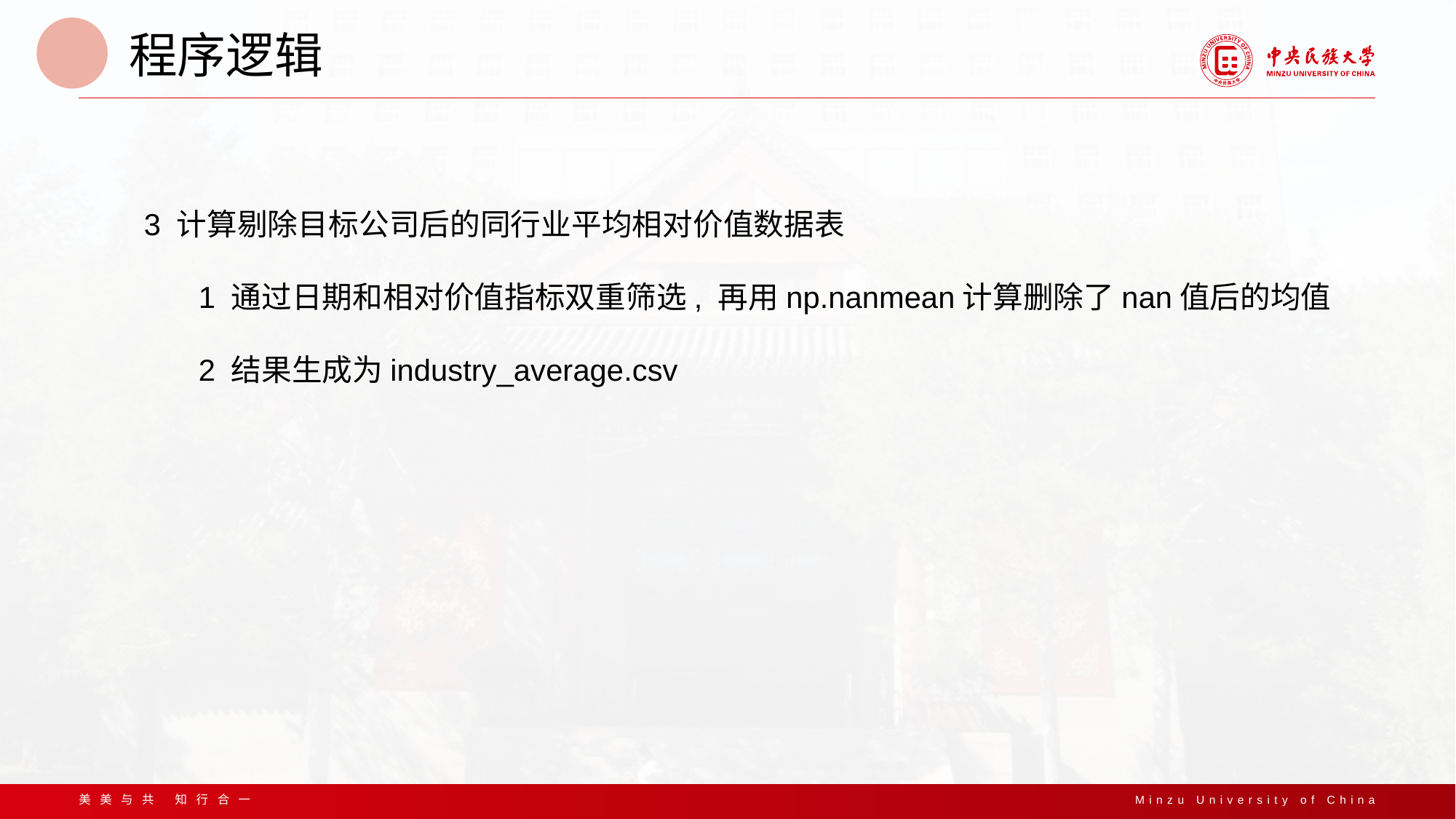

程序逻辑
3 计算剔除目标公司后的同行业平均相对价值数据表
	1 通过日期和相对价值指标双重筛选, 再用np.nanmean计算删除了nan值后的均值
	2 结果生成为industry_average.csv
美美与共 知行合一
Minzu University of China